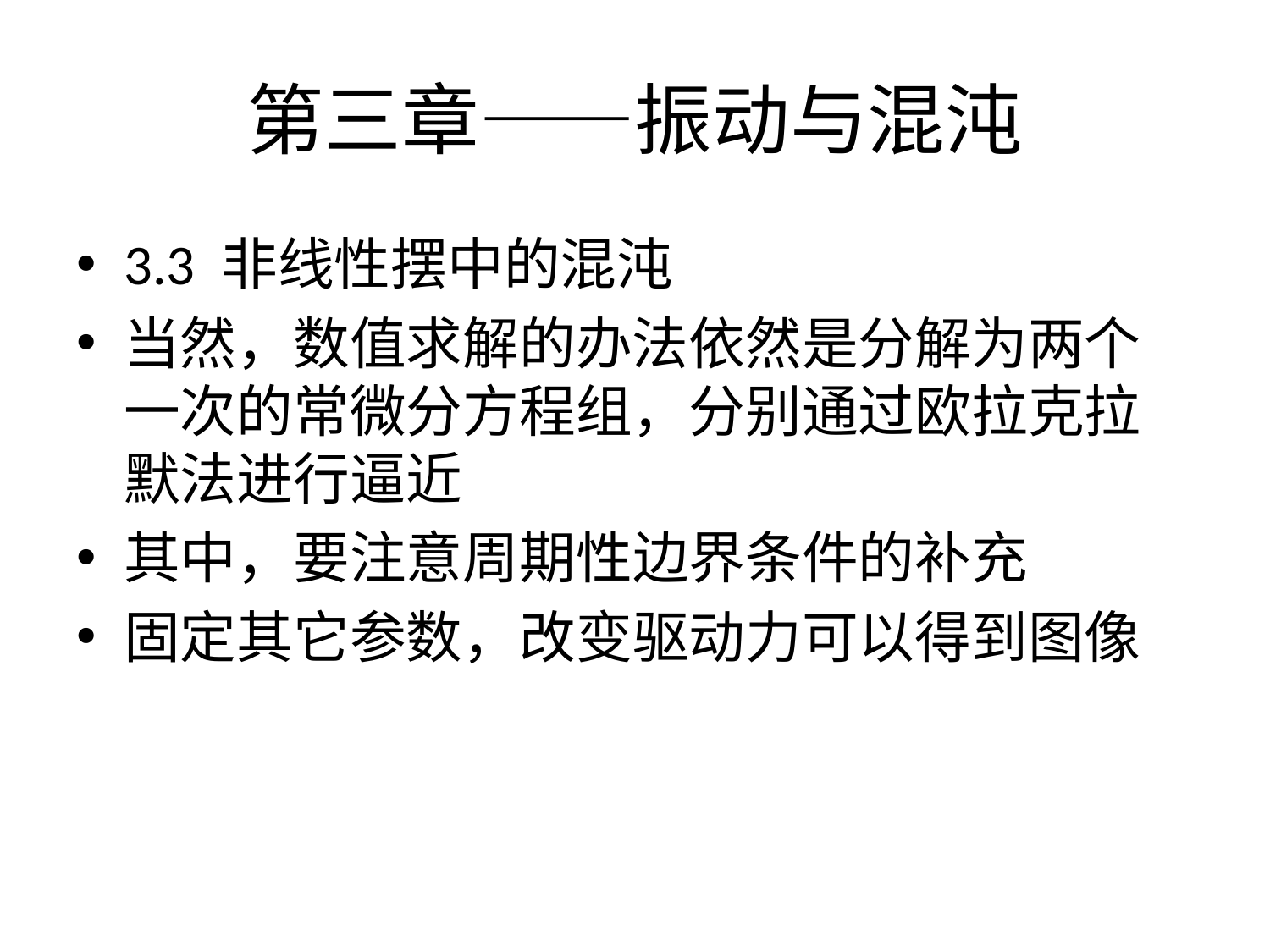

# 第三章——振动与混沌
3.3 非线性摆中的混沌
当然，数值求解的办法依然是分解为两个一次的常微分方程组，分别通过欧拉克拉默法进行逼近
其中，要注意周期性边界条件的补充
固定其它参数，改变驱动力可以得到图像